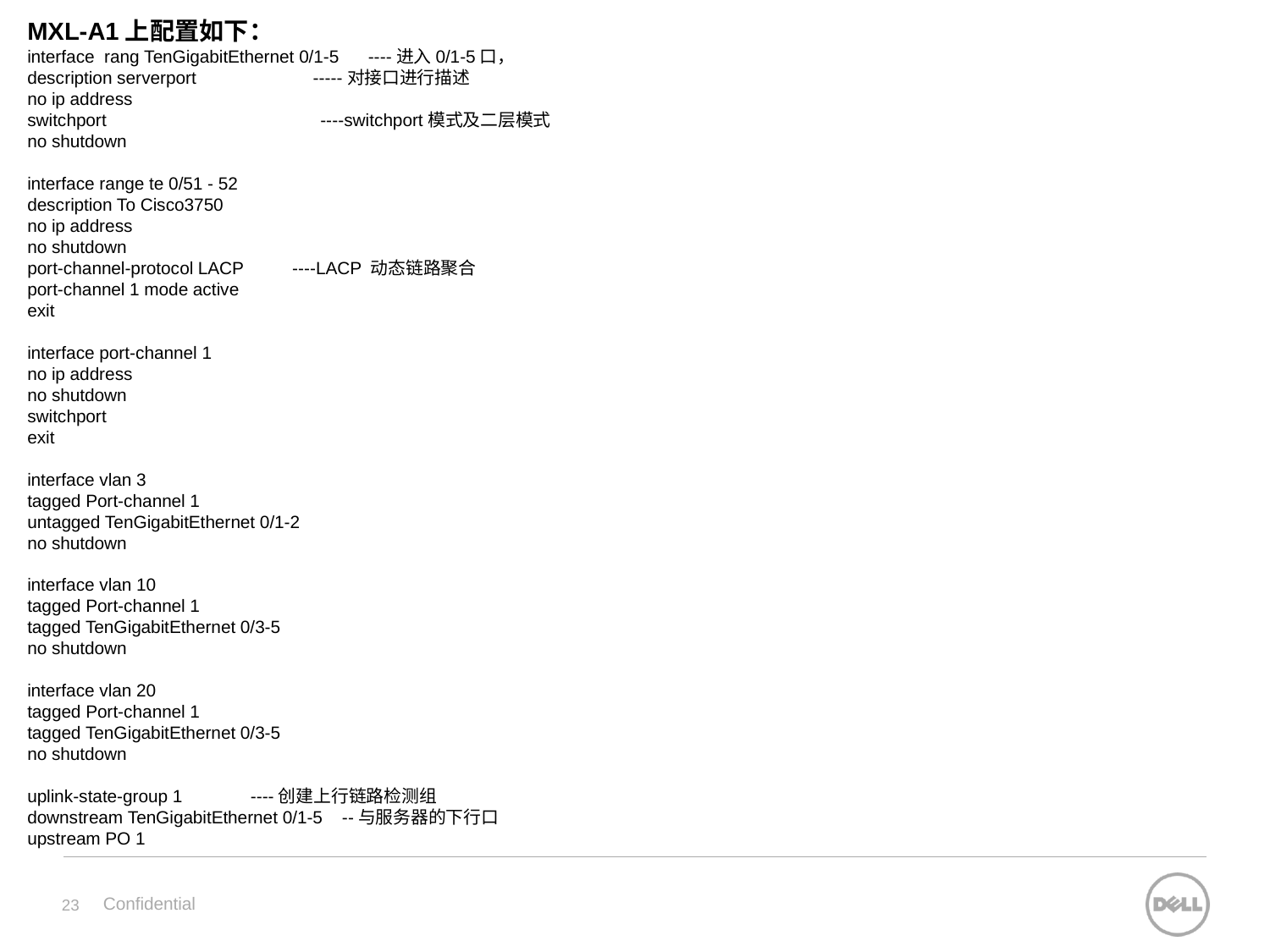

MXL-A1上配置如下：
interface  rang TenGigabitEthernet 0/1-5      ----进入0/1-5口，
description serverport                        -----对接口进行描述
no ip address
switchport                                            ----switchport模式及二层模式
no shutdown

interface range te 0/51 - 52
description To Cisco3750
no ip address
no shutdown
port-channel-protocol LACP          ----LACP 动态链路聚合
port-channel 1 mode active
exit

interface port-channel 1
no ip address
no shutdown
switchport
exit

interface vlan 3
tagged Port-channel 1
untagged TenGigabitEthernet 0/1-2
no shutdown

interface vlan 10
tagged Port-channel 1
tagged TenGigabitEthernet 0/3-5
no shutdown

interface vlan 20
tagged Port-channel 1
tagged TenGigabitEthernet 0/3-5
no shutdown

uplink-state-group 1              ----创建上行链路检测组
downstream TenGigabitEthernet 0/1-5    --与服务器的下行口
upstream PO 1
Confidential
23